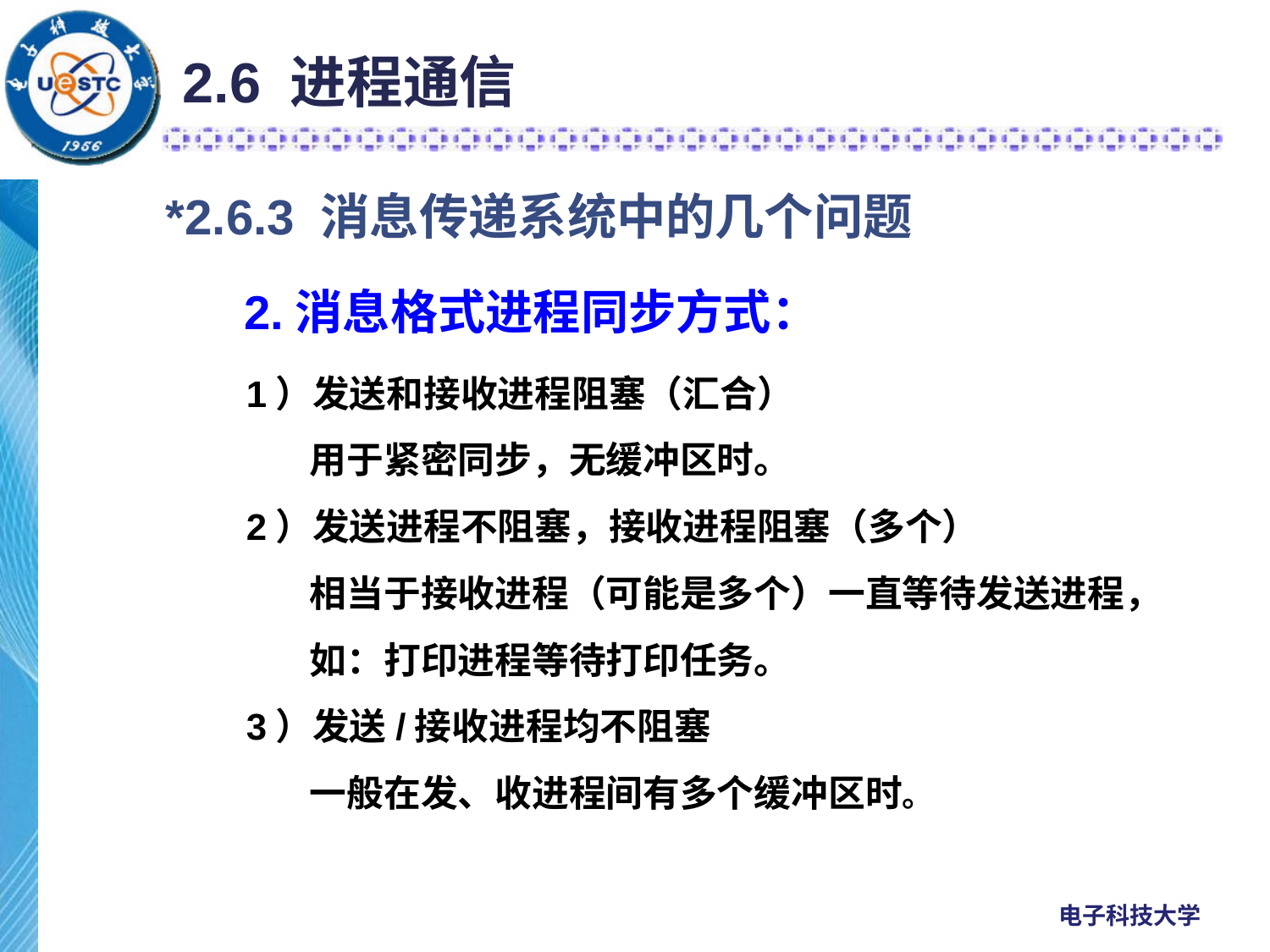

2.6 进程通信

*2.6.3 消息传递系统中的几个问题
2.消息格式进程同步方式：
1）发送和接收进程阻塞（汇合）
用于紧密同步，无缓冲区时。
2）发送进程不阻塞，接收进程阻塞（多个）
相当于接收进程（可能是多个）一直等待发送进程，如：打印进程等待打印任务。
3）发送/接收进程均不阻塞
一般在发、收进程间有多个缓冲区时。